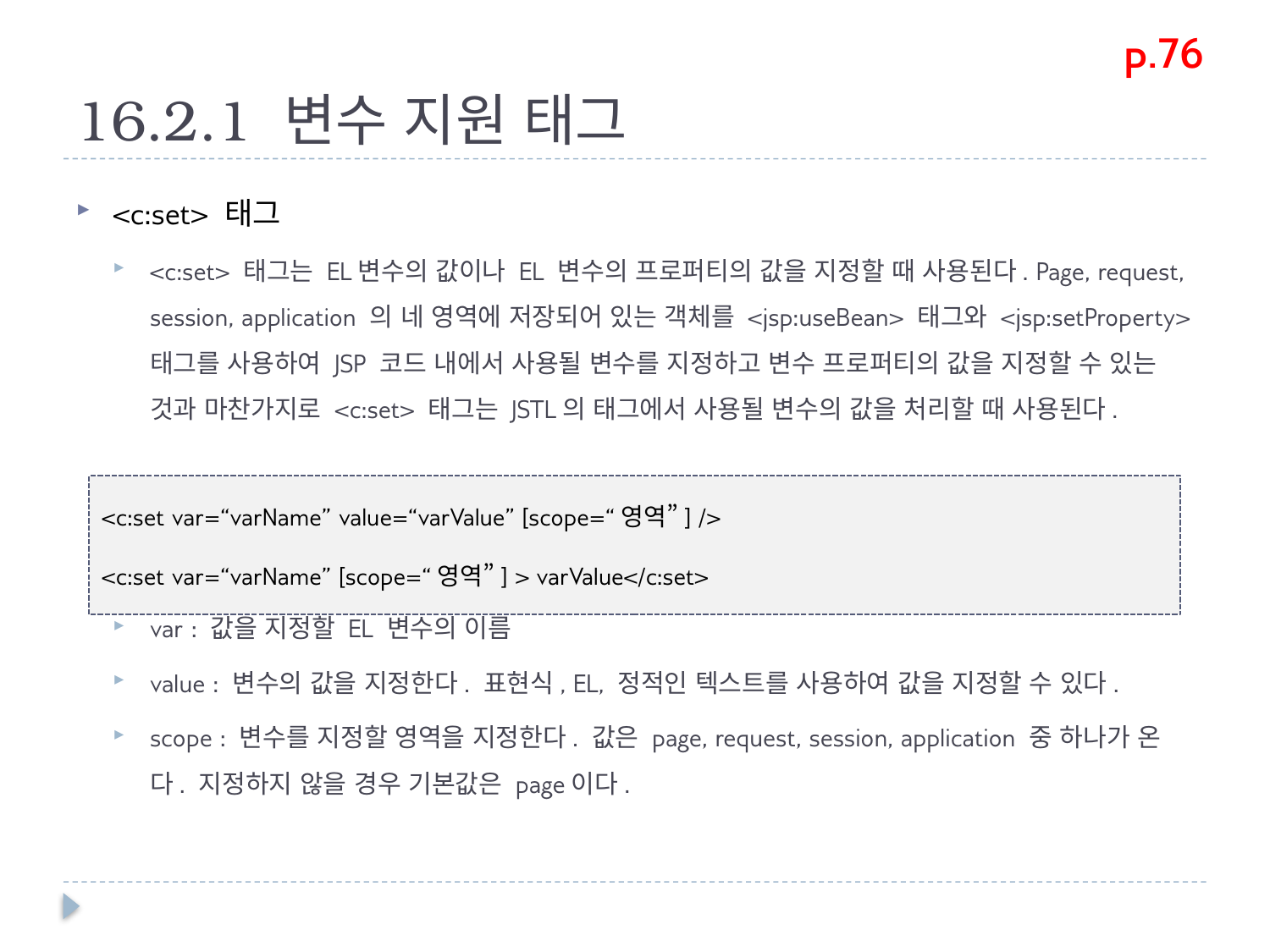

p.76
# 16.2.1 변수 지원 태그
<c:set> 태그
<c:set> 태그는 EL변수의 값이나 EL 변수의 프로퍼티의 값을 지정할 때 사용된다. Page, request, session, application 의 네 영역에 저장되어 있는 객체를 <jsp:useBean> 태그와 <jsp:setProperty> 태그를 사용하여 JSP 코드 내에서 사용될 변수를 지정하고 변수 프로퍼티의 값을 지정할 수 있는 것과 마찬가지로 <c:set> 태그는 JSTL의 태그에서 사용될 변수의 값을 처리할 때 사용된다.

var : 값을 지정할 EL 변수의 이름
value : 변수의 값을 지정한다. 표현식, EL, 정적인 텍스트를 사용하여 값을 지정할 수 있다.
scope : 변수를 지정할 영역을 지정한다. 값은 page, request, session, application 중 하나가 온다. 지정하지 않을 경우 기본값은 page이다.
<c:set var=“varName” value=“varValue” [scope=“영역”] />

<c:set var=“varName” [scope=“영역”] > varValue</c:set>